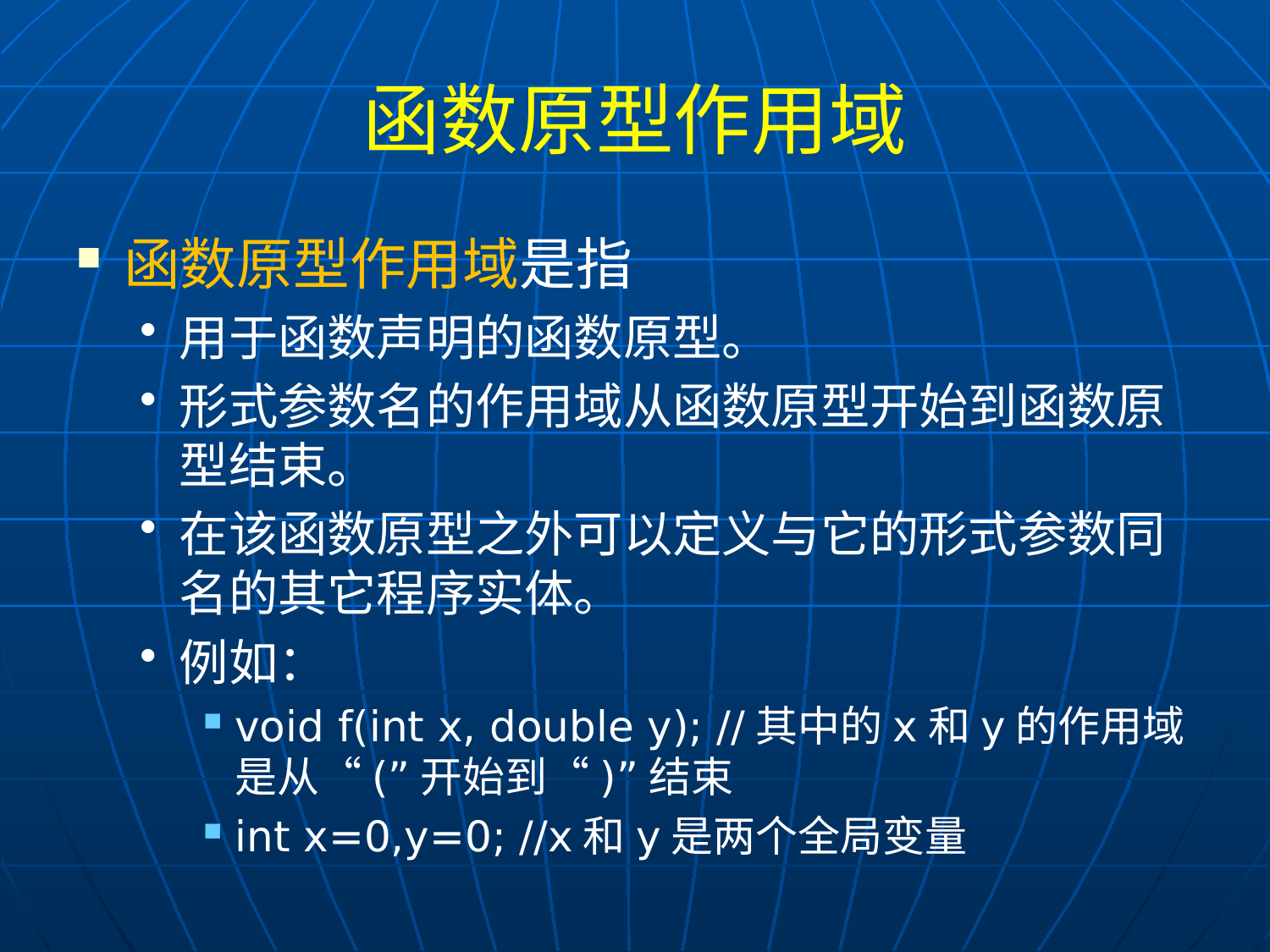

# 函数原型作用域
函数原型作用域是指
用于函数声明的函数原型。
形式参数名的作用域从函数原型开始到函数原型结束。
在该函数原型之外可以定义与它的形式参数同名的其它程序实体。
例如：
void f(int x, double y); //其中的x和y的作用域是从“(”开始到“)”结束
int x=0,y=0; //x和y是两个全局变量